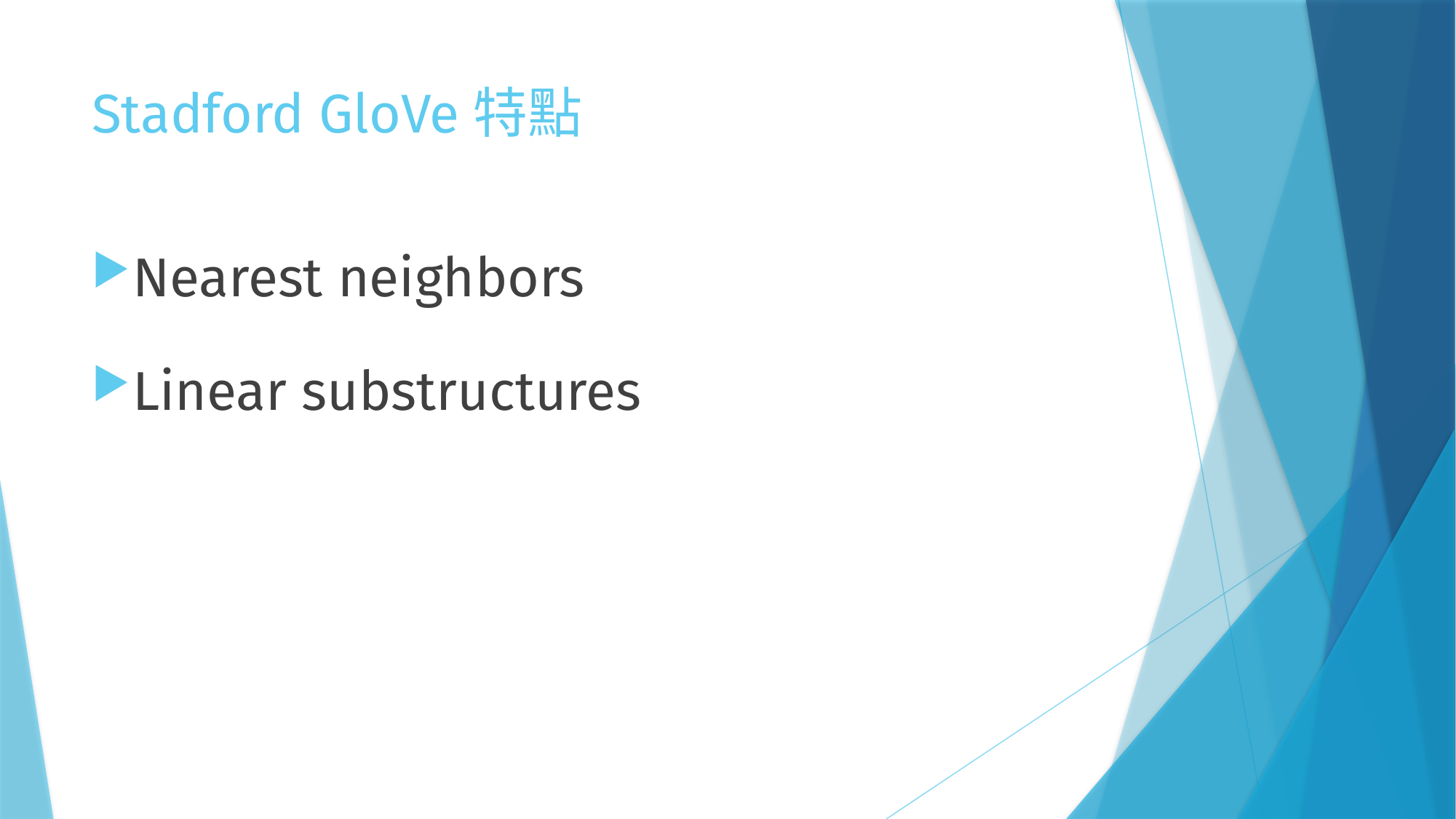

# Stadford GloVe特點
Nearest neighbors
Linear substructures